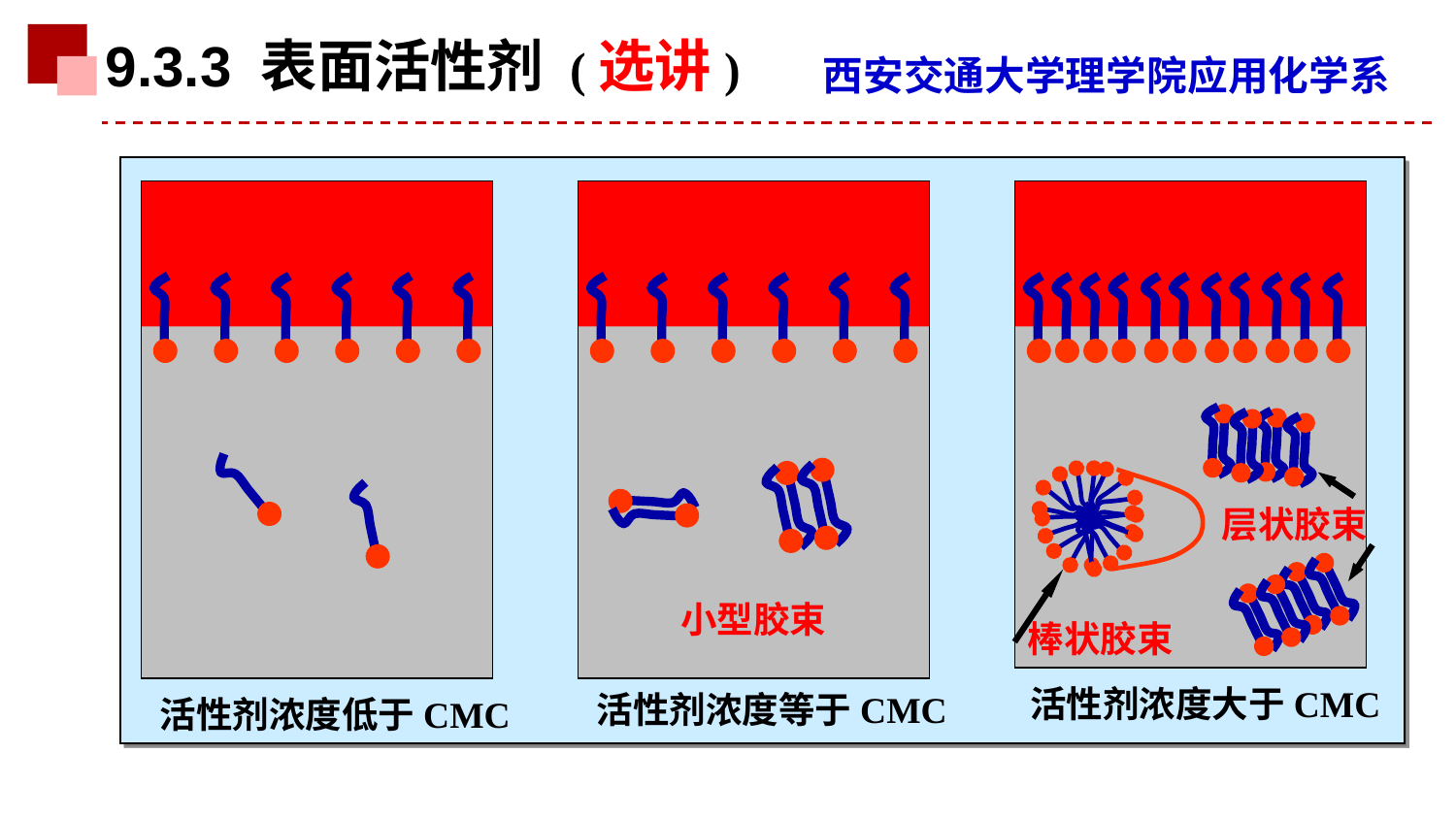

9.3.3 表面活性剂 (选讲)

活性剂浓度低于CMC

小型胶束
活性剂浓度等于CMC

层状胶束

棒状胶束
活性剂浓度大于CMC